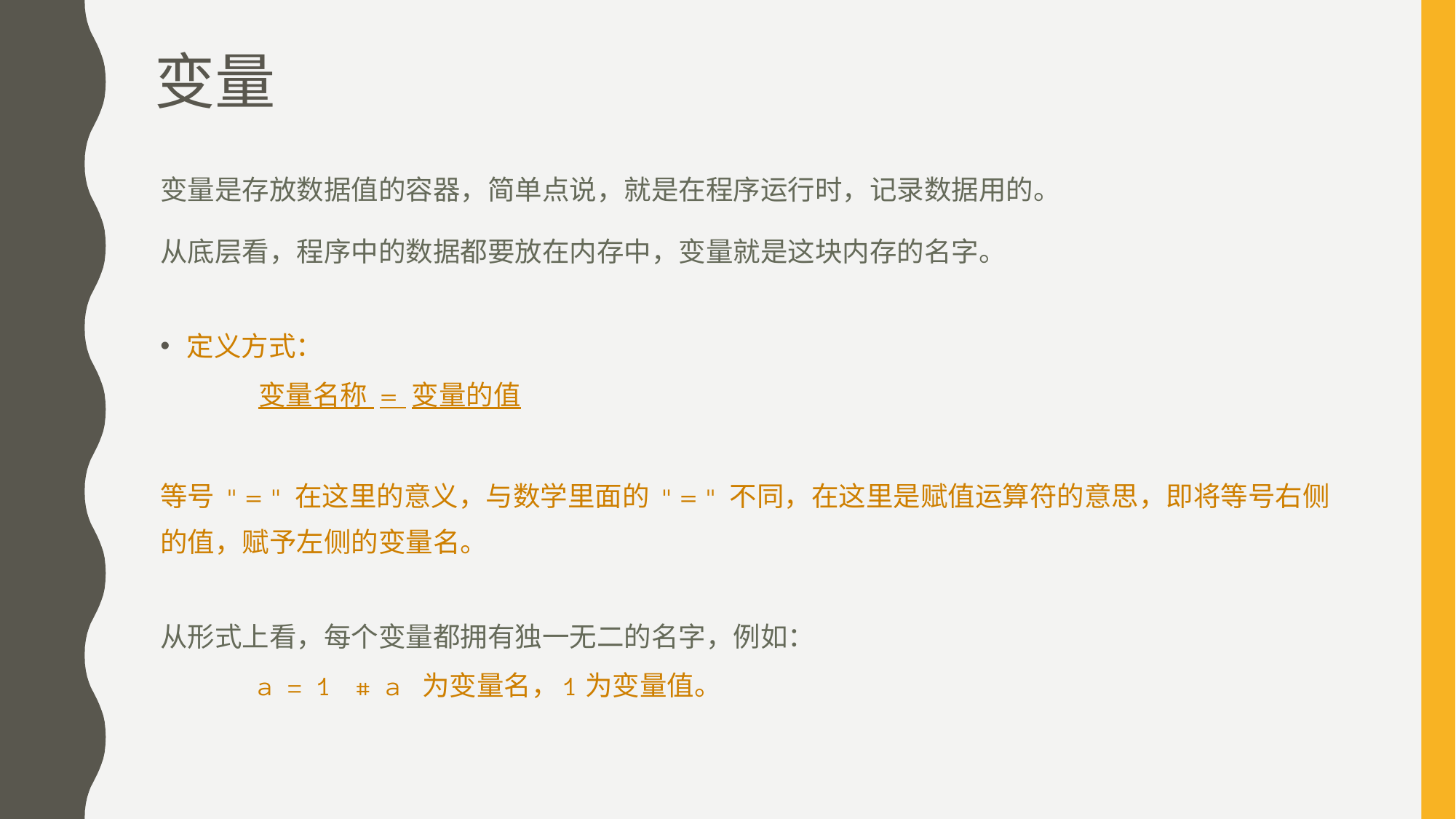

# 变量
变量是存放数据值的容器，简单点说，就是在程序运行时，记录数据用的。
从底层看，程序中的数据都要放在内存中，变量就是这块内存的名字。

定义方式：
	变量名称 = 变量的值

等号 " = " 在这里的意义，与数学里面的 " = " 不同，在这里是赋值运算符的意思，即将等号右侧的值，赋予左侧的变量名。

从形式上看，每个变量都拥有独一无二的名字，例如：
	a = 1	# a 为变量名，1为变量值。